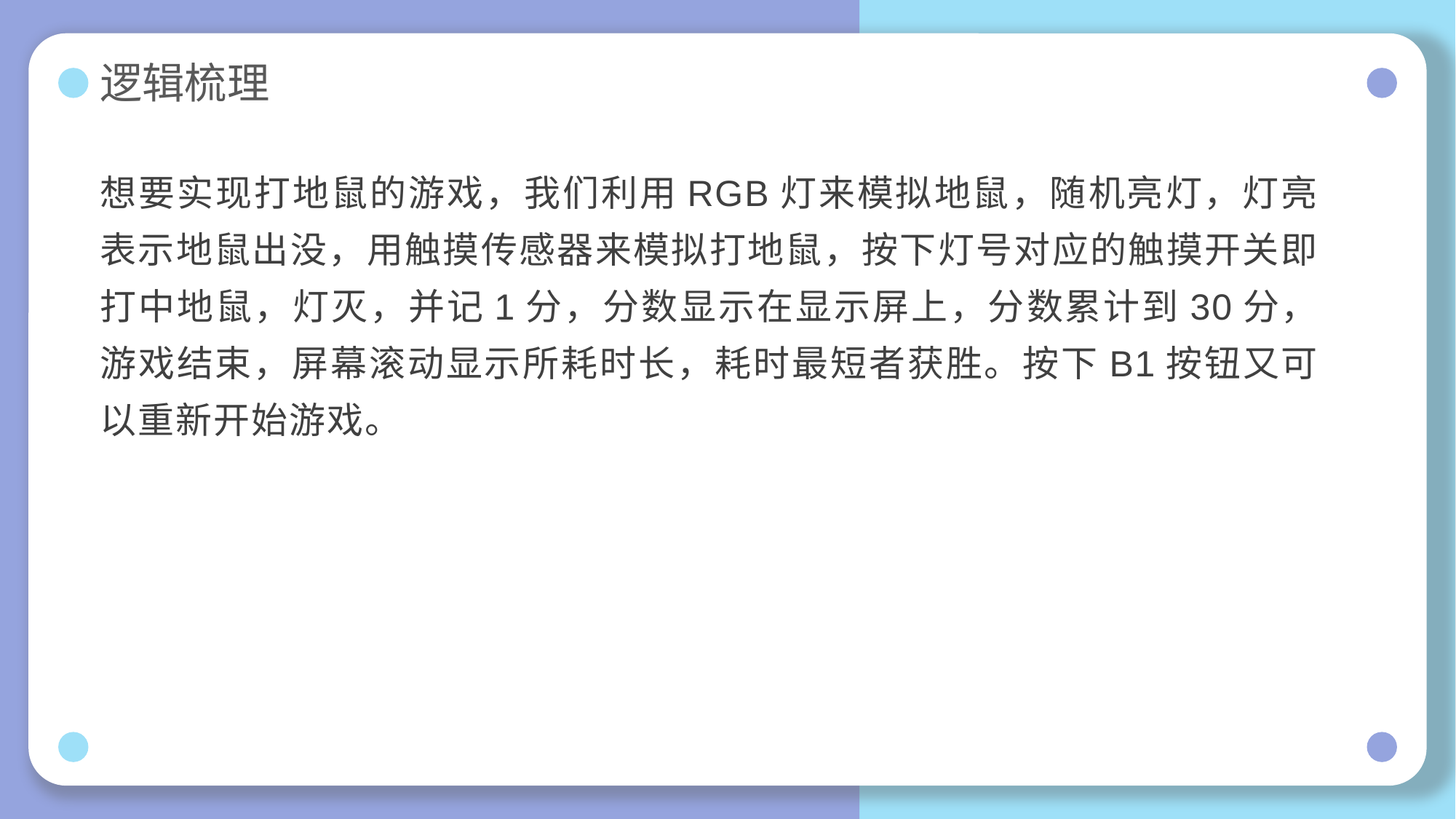

# 逻辑梳理
想要实现打地鼠的游戏，我们利用RGB灯来模拟地鼠，随机亮灯，灯亮表示地鼠出没，用触摸传感器来模拟打地鼠，按下灯号对应的触摸开关即打中地鼠，灯灭，并记1分，分数显示在显示屏上，分数累计到30分，游戏结束，屏幕滚动显示所耗时长，耗时最短者获胜。按下B1按钮又可以重新开始游戏。